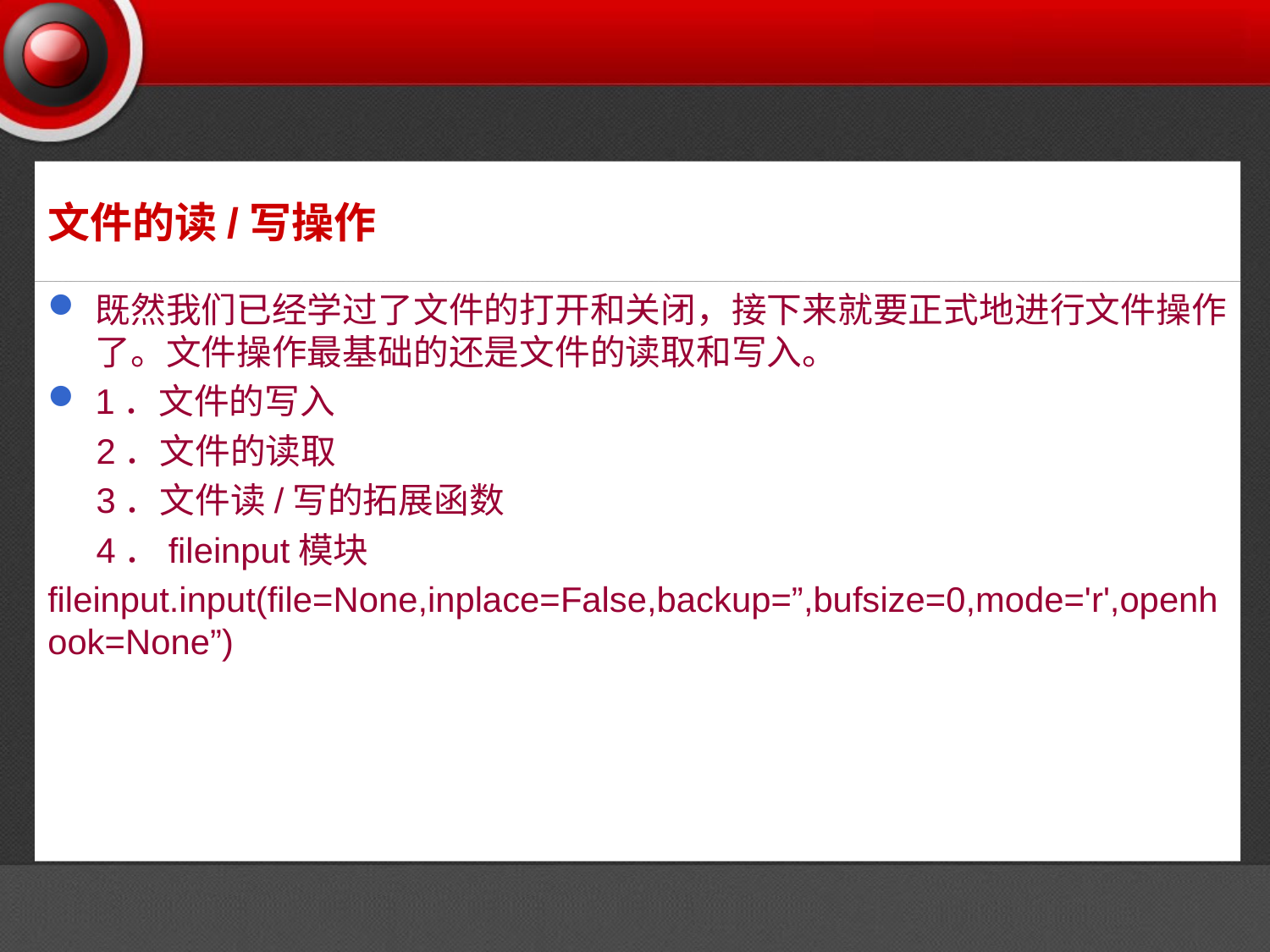

# 文件的读/写操作
既然我们已经学过了文件的打开和关闭，接下来就要正式地进行文件操作了。文件操作最基础的还是文件的读取和写入。
1．文件的写入
     2．文件的读取
     3．文件读/写的拓展函数
     4．fileinput模块
fileinput.input(file=None,inplace=False,backup=”,bufsize=0,mode='r',openhook=None”)